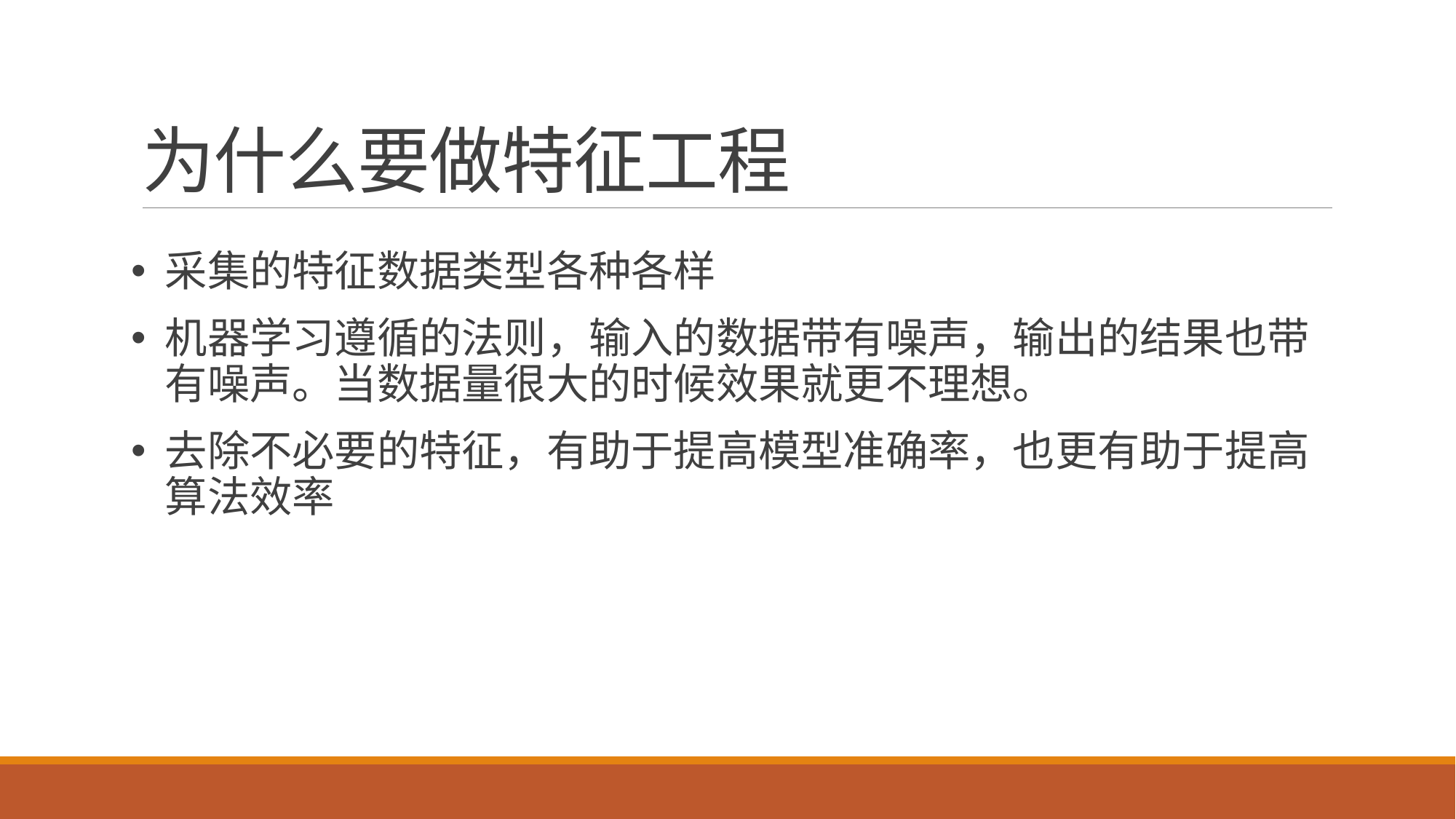

# 为什么要做特征工程
采集的特征数据类型各种各样
机器学习遵循的法则，输入的数据带有噪声，输出的结果也带有噪声。当数据量很大的时候效果就更不理想。
去除不必要的特征，有助于提高模型准确率，也更有助于提高算法效率